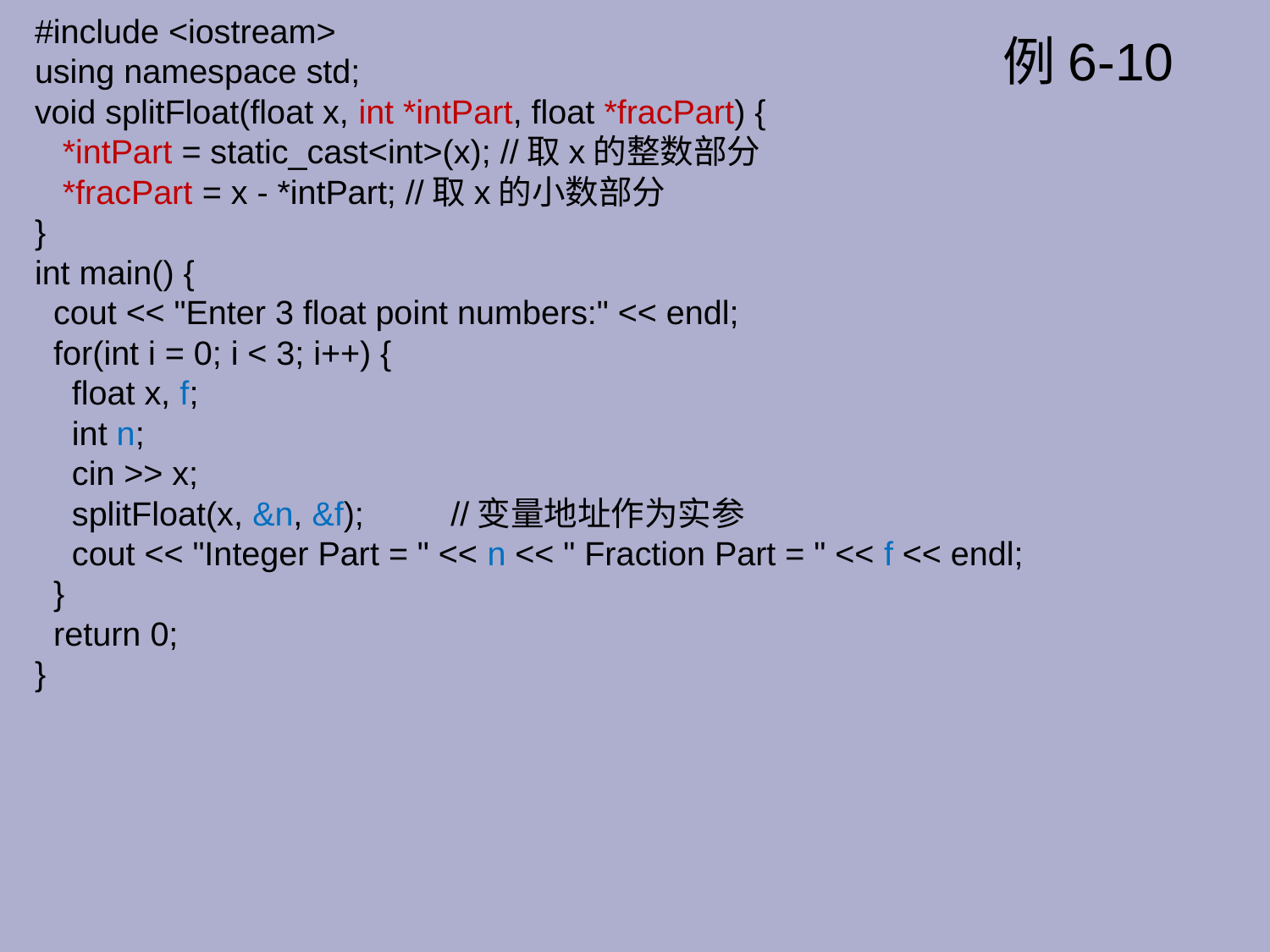

# 例6-10
#include <iostream>
using namespace std;
void splitFloat(float x, int *intPart, float *fracPart) {
   *intPart = static_cast<int>(x); //取x的整数部分
   *fracPart = x - *intPart; //取x的小数部分
}
int main() {
  cout << "Enter 3 float point numbers:" << endl;
  for(int i = 0; i < 3; i++) {
    float x, f;
    int n;
    cin >> x;
    splitFloat(x, &n, &f);	//变量地址作为实参
    cout << "Integer Part = " << n << " Fraction Part = " << f << endl;
  }
  return 0;
}